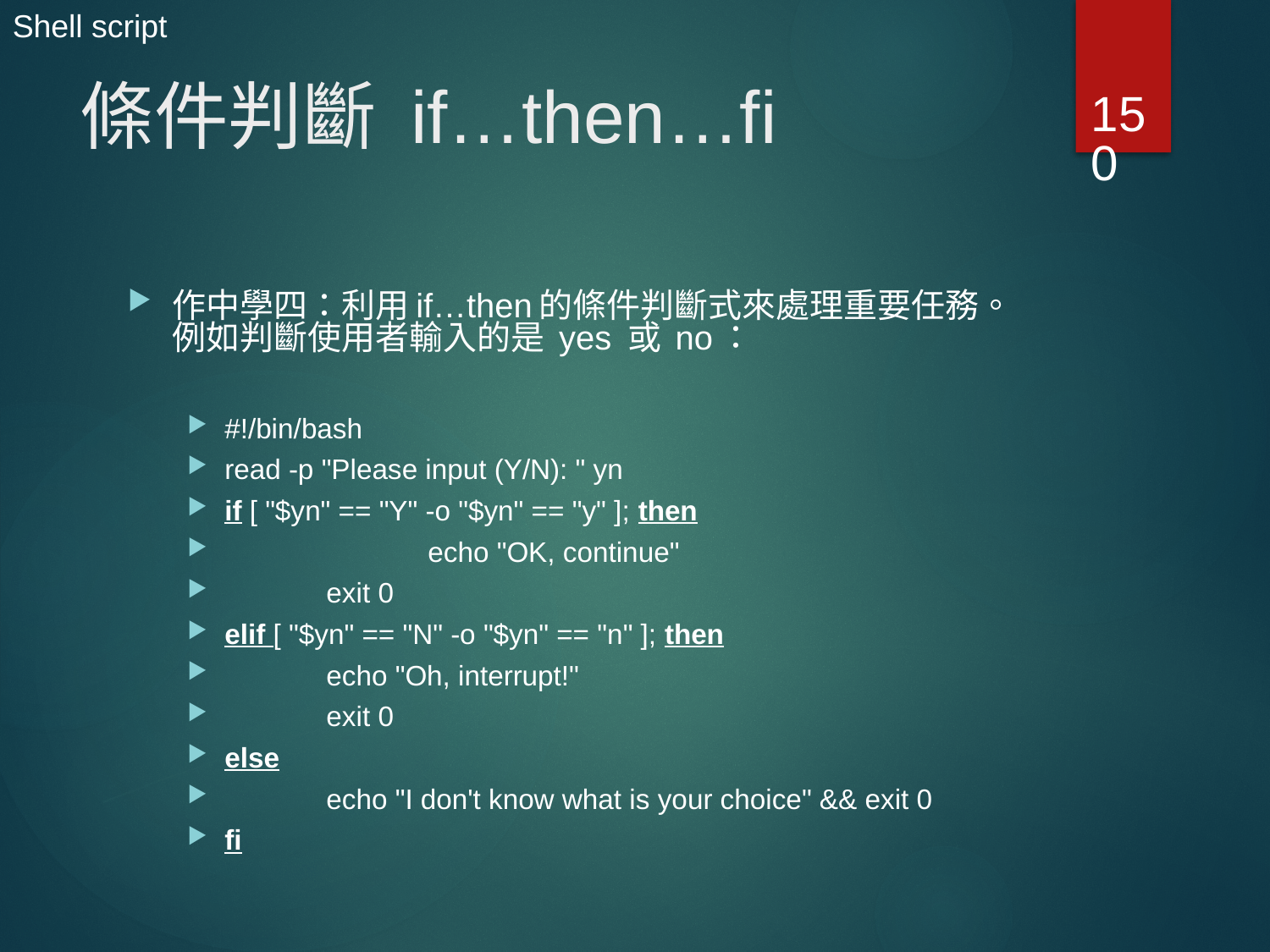

Shell script
150
# 條件判斷 if…then…fi
作中學四：利用if…then的條件判斷式來處理重要任務。例如判斷使用者輸入的是 yes 或 no：

#!/bin/bash
read -p "Please input (Y/N): " yn
if [ "$yn" == "Y" -o "$yn" == "y" ]; then
 	 	echo "OK, continue"
 		exit 0
elif [ "$yn" == "N" -o "$yn" == "n" ]; then
 		echo "Oh, interrupt!"
 		exit 0
else
 		echo "I don't know what is your choice" && exit 0
fi